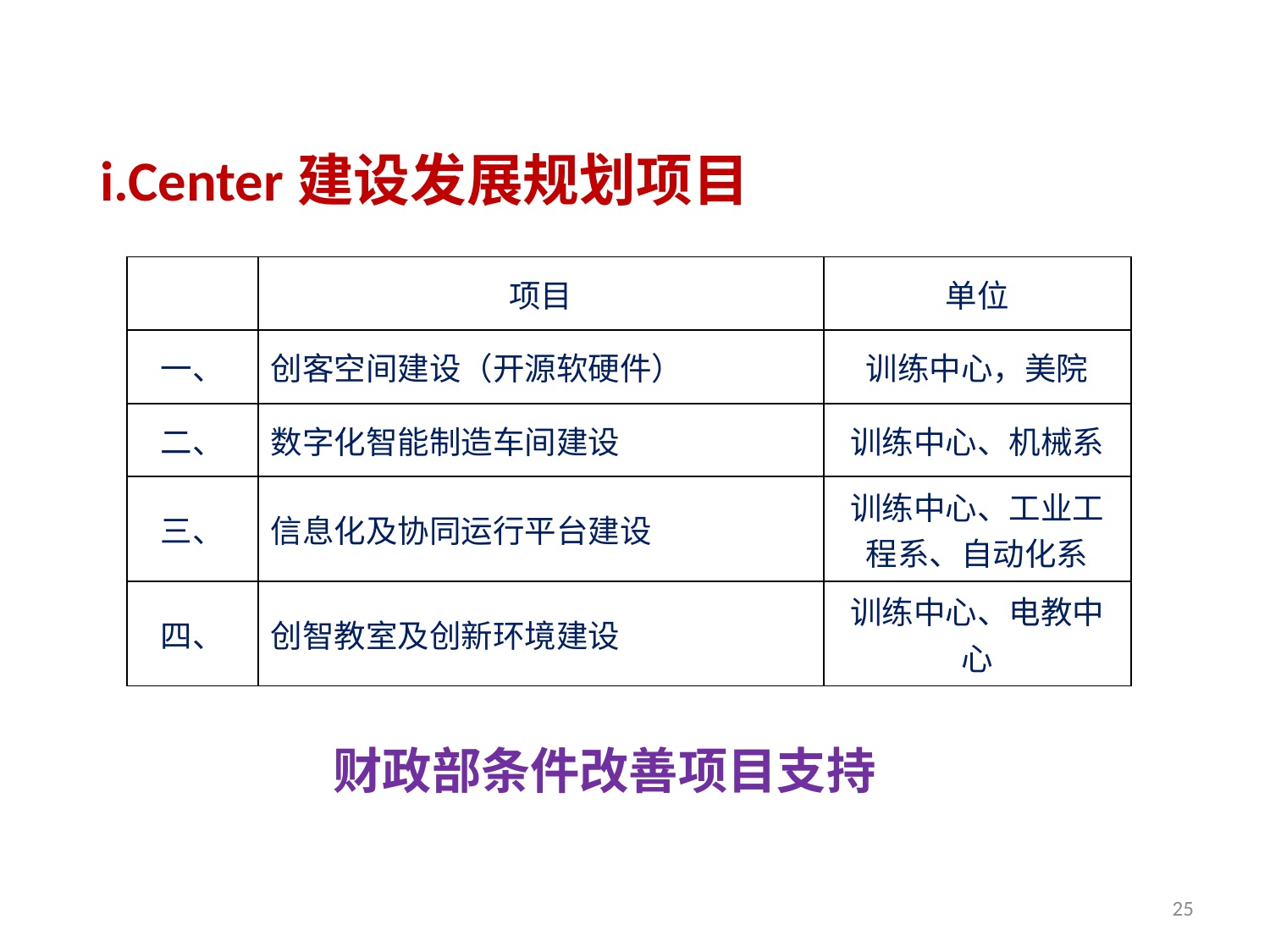

i.Center建设发展规划项目
|  | 项目 | 单位 |
| --- | --- | --- |
| 一、 | 创客空间建设（开源软硬件） | 训练中心，美院 |
| 二、 | 数字化智能制造车间建设 | 训练中心、机械系 |
| 三、 | 信息化及协同运行平台建设 | 训练中心、工业工程系、自动化系 |
| 四、 | 创智教室及创新环境建设 | 训练中心、电教中心 |
财政部条件改善项目支持
25